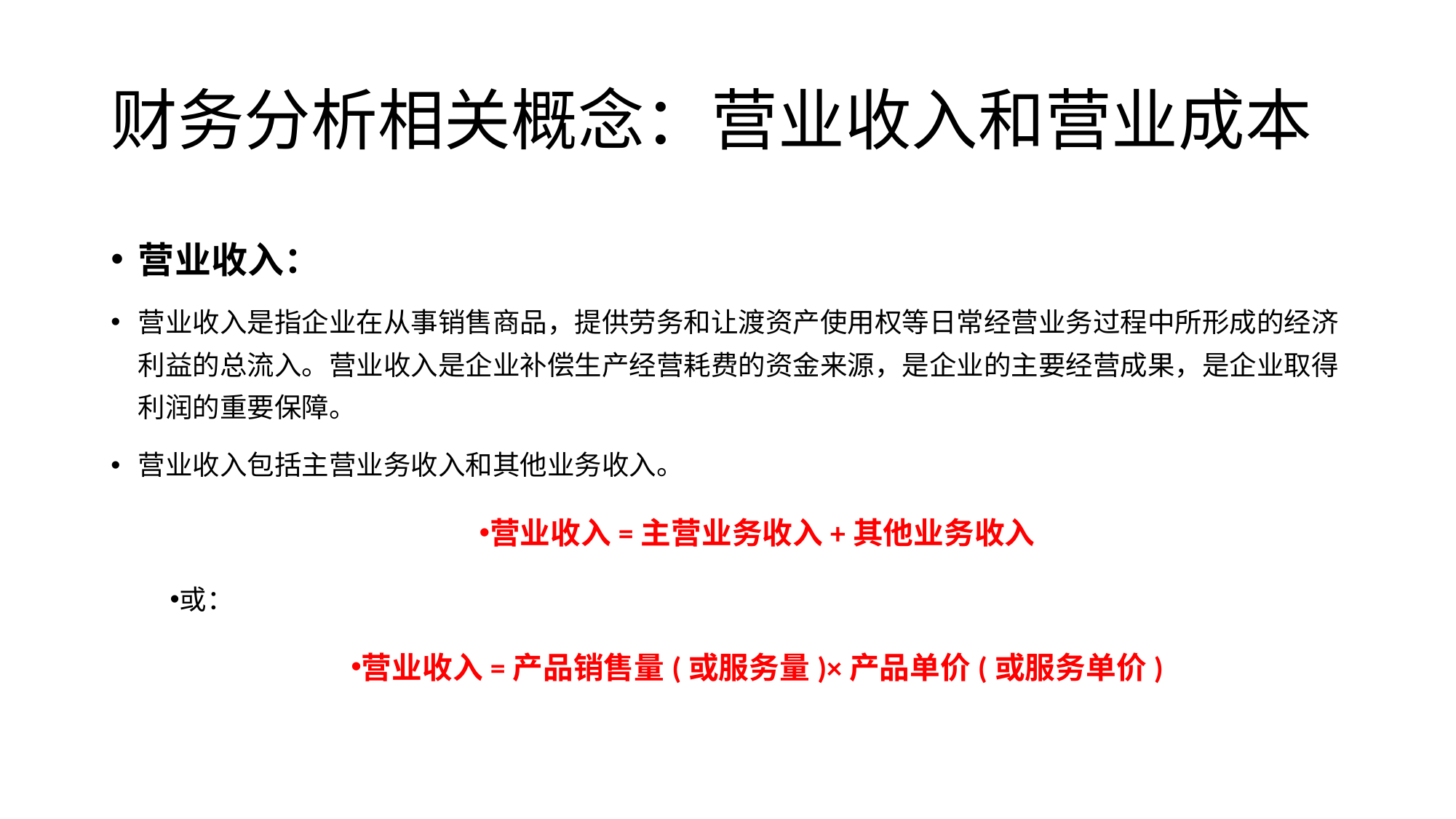

# 财务分析相关概念：营业收入和营业成本
营业收入：
营业收入是指企业在从事销售商品，提供劳务和让渡资产使用权等日常经营业务过程中所形成的经济利益的总流入。营业收入是企业补偿生产经营耗费的资金来源，是企业的主要经营成果，是企业取得利润的重要保障。
营业收入包括主营业务收入和其他业务收入。
营业收入=主营业务收入+其他业务收入
或：
营业收入=产品销售量(或服务量)×产品单价(或服务单价)